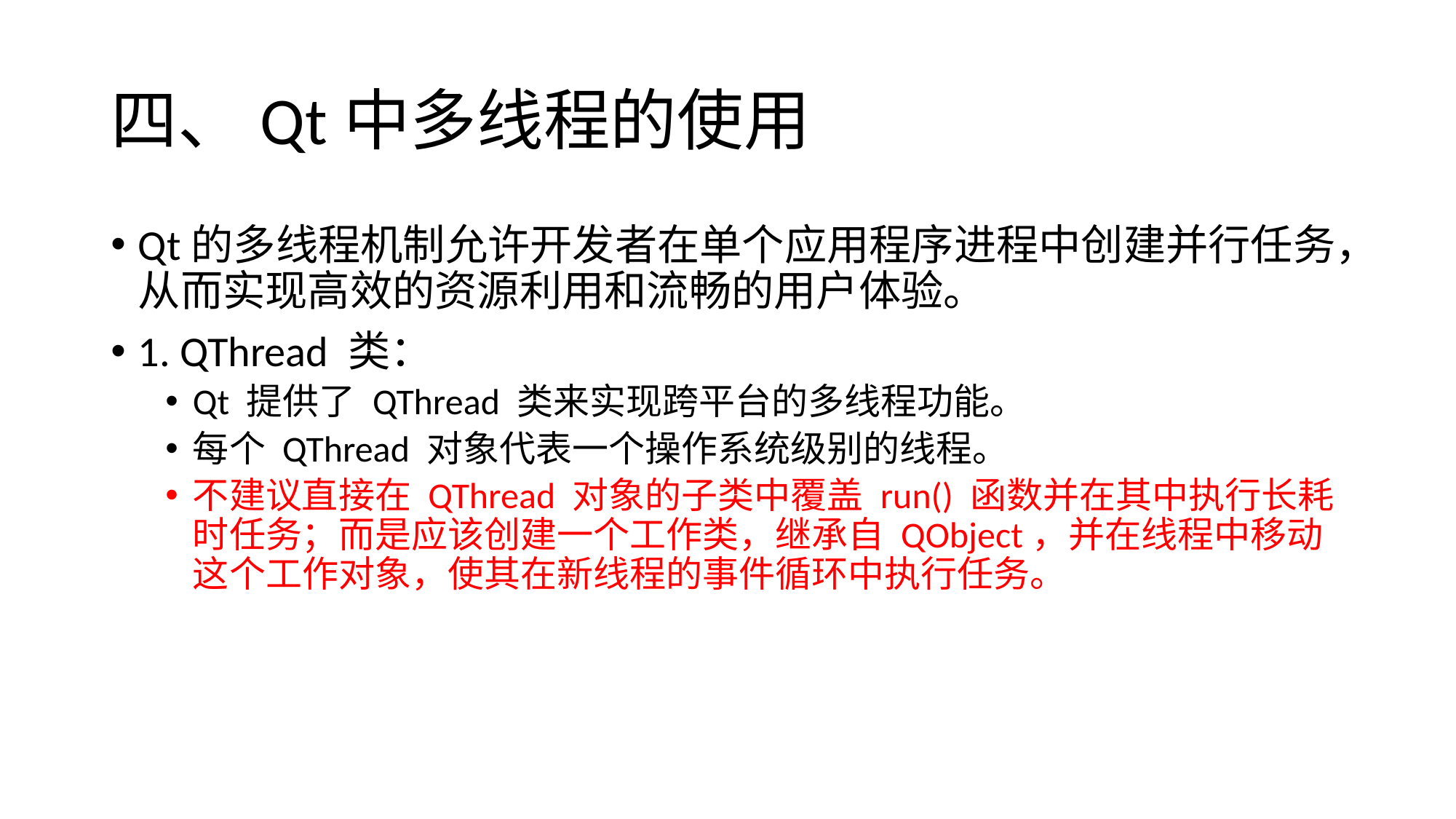

# 四、Qt中多线程的使用
Qt的多线程机制允许开发者在单个应用程序进程中创建并行任务，从而实现高效的资源利用和流畅的用户体验。
1. QThread 类：
Qt 提供了 QThread 类来实现跨平台的多线程功能。
每个 QThread 对象代表一个操作系统级别的线程。
不建议直接在 QThread 对象的子类中覆盖 run() 函数并在其中执行长耗时任务；而是应该创建一个工作类，继承自 QObject，并在线程中移动这个工作对象，使其在新线程的事件循环中执行任务。